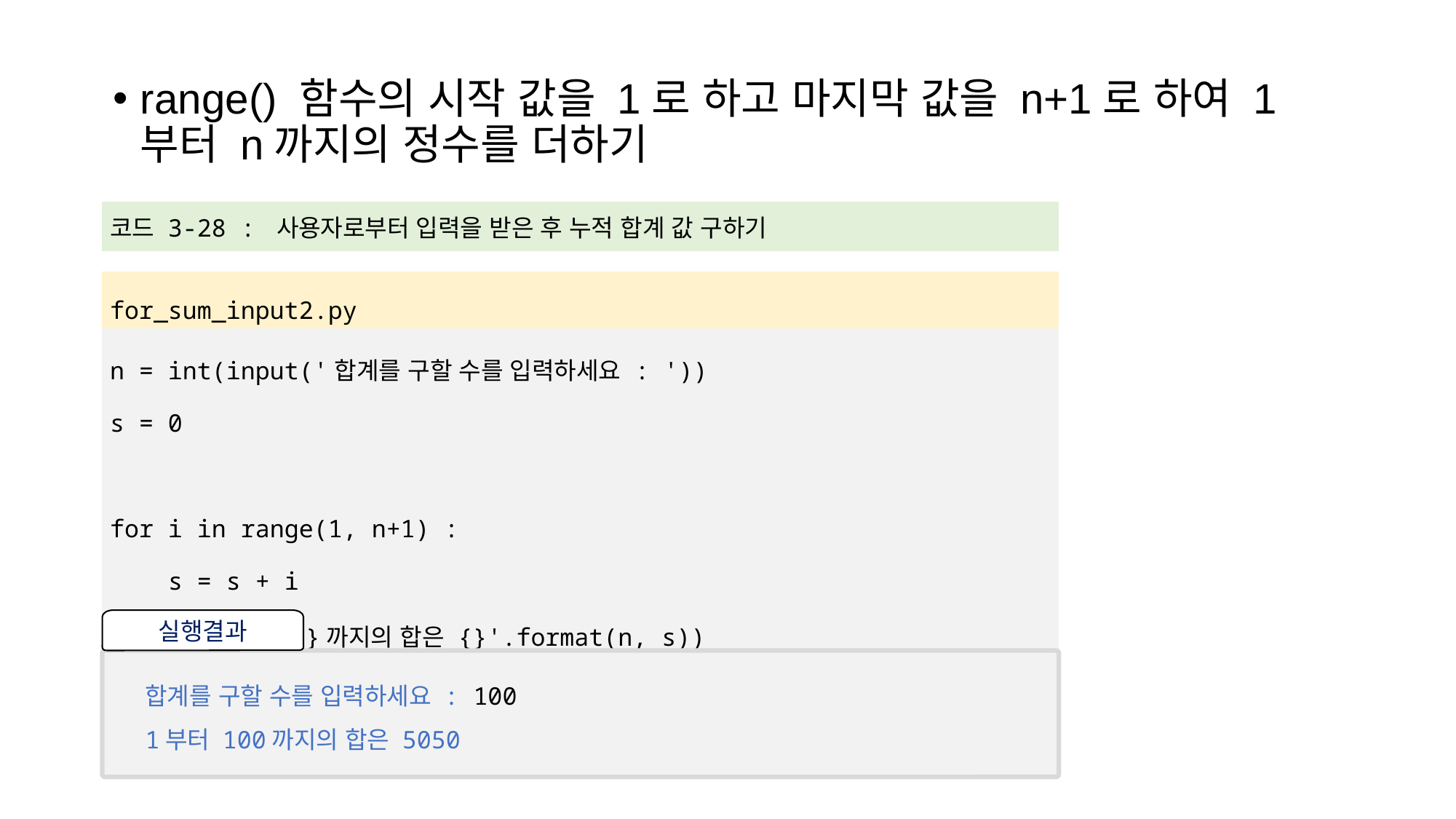

range() 함수의 시작 값을 1로 하고 마지막 값을 n+1로 하여 1부터 n까지의 정수를 더하기
| 코드 3-28 : 사용자로부터 입력을 받은 후 누적 합계 값 구하기 |
| --- |
|  |
| for\_sum\_input2.py |
| n = int(input('합계를 구할 수를 입력하세요 : ')) s = 0 for i in range(1, n+1) : s = s + i print('1부터 {}까지의 합은 {}'.format(n, s)) |
실행결과

합계를 구할 수를 입력하세요 : 100
1부터 100까지의 합은 5050